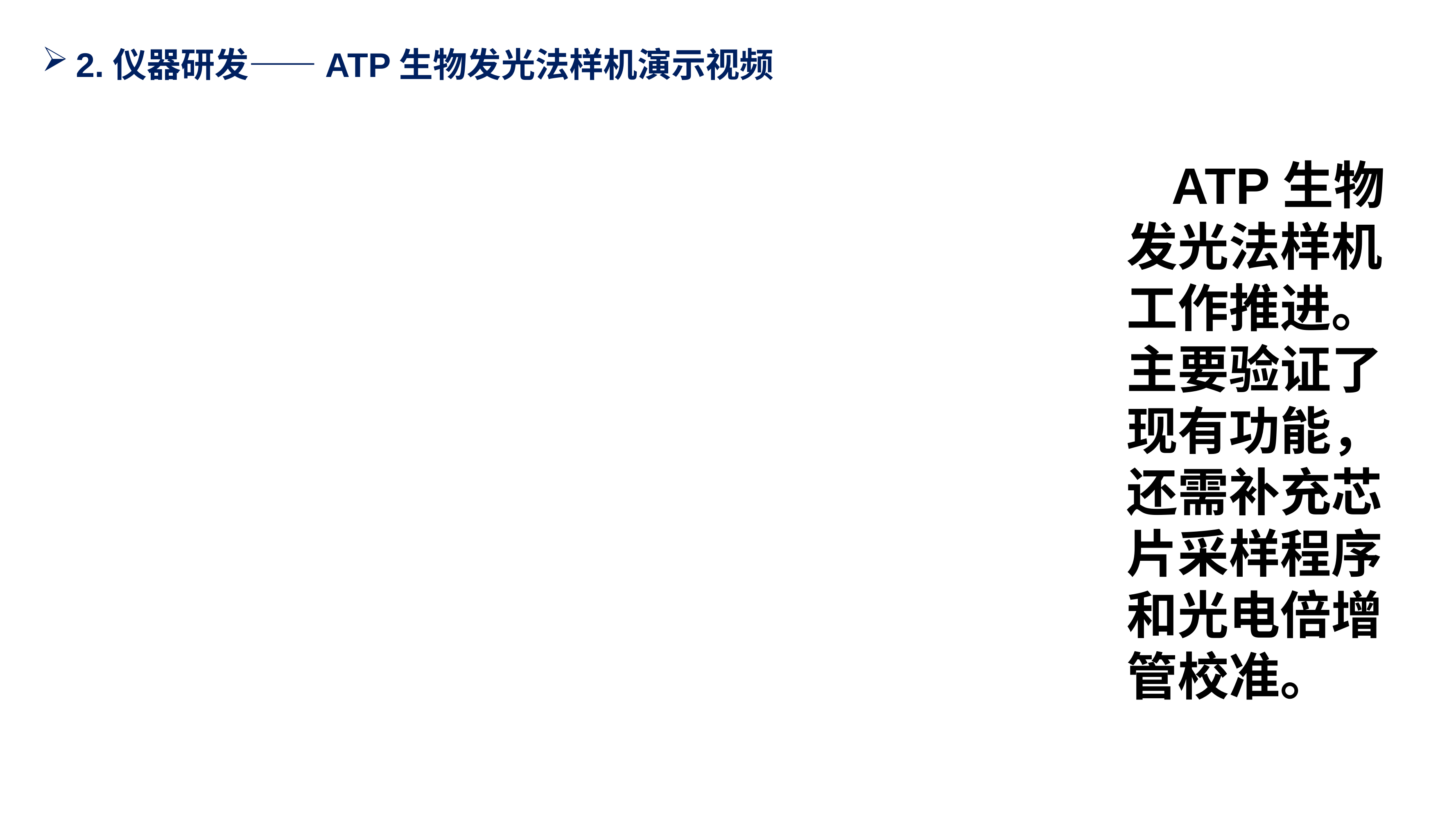

2.仪器研发——ATP生物发光法样机演示视频
 ATP生物发光法样机工作推进。主要验证了现有功能，还需补充芯片采样程序和光电倍增管校准。